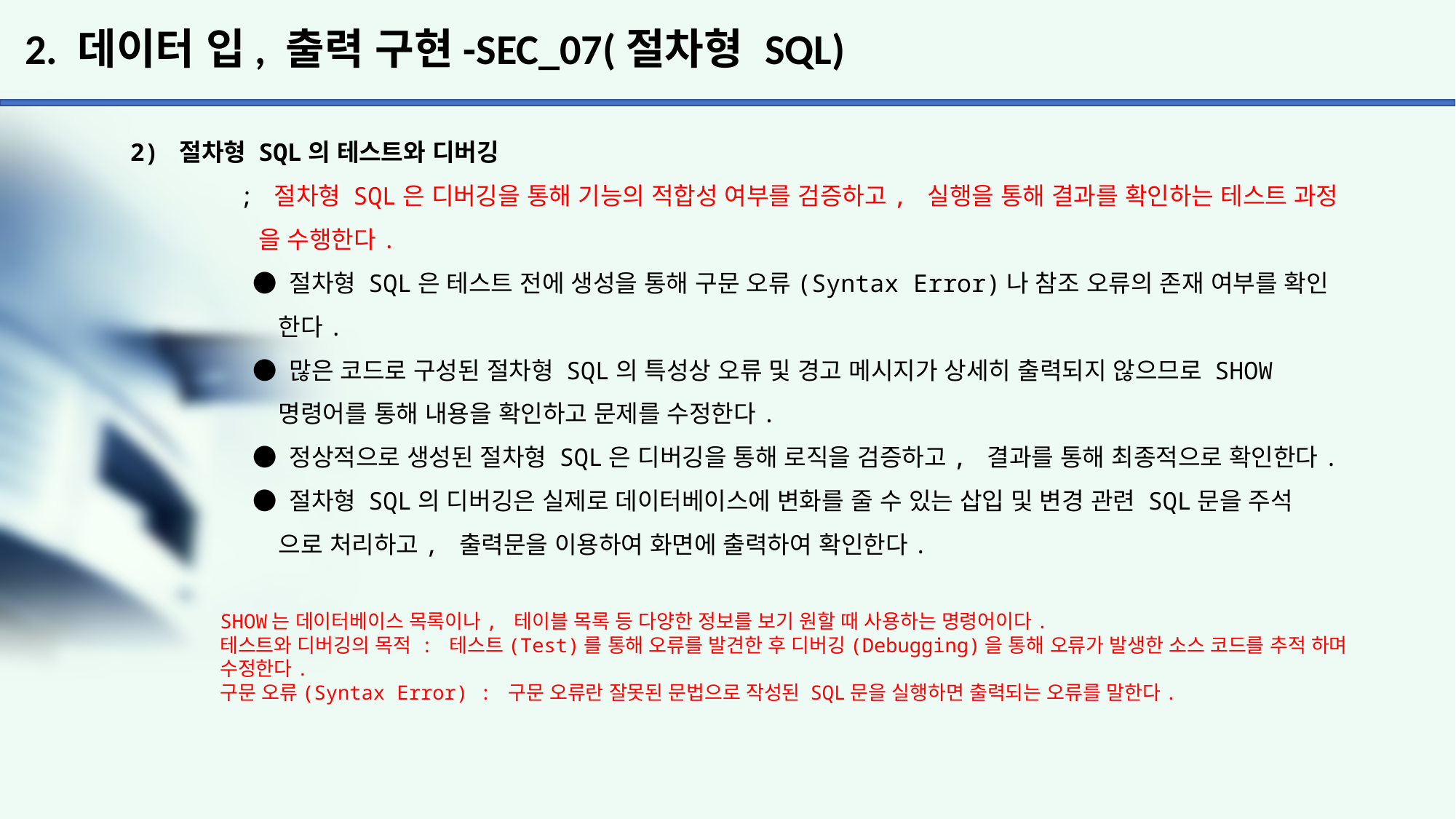

# 2. 데이터 입, 출력 구현-SEC_07(절차형 SQL)
2) 절차형 SQL의 테스트와 디버깅
	; 절차형 SQL은 디버깅을 통해 기능의 적합성 여부를 검증하고, 실행을 통해 결과를 확인하는 테스트 과정
	  을 수행한다.
	  ● 절차형 SQL은 테스트 전에 생성을 통해 구문 오류(Syntax Error)나 참조 오류의 존재 여부를 확인
	     한다.
	  ● 많은 코드로 구성된 절차형 SQL의 특성상 오류 및 경고 메시지가 상세히 출력되지 않으므로 SHOW
	     명령어를 통해 내용을 확인하고 문제를 수정한다.
	  ● 정상적으로 생성된 절차형 SQL은 디버깅을 통해 로직을 검증하고, 결과를 통해 최종적으로 확인한다.
	  ● 절차형 SQL의 디버깅은 실제로 데이터베이스에 변화를 줄 수 있는 삽입 및 변경 관련 SQL문을 주석
	     으로 처리하고, 출력문을 이용하여 화면에 출력하여 확인한다.
SHOW는 데이터베이스 목록이나, 테이블 목록 등 다양한 정보를 보기 원할 때 사용하는 명령어이다.
테스트와 디버깅의 목적 : 테스트(Test)를 통해 오류를 발견한 후 디버깅(Debugging)을 통해 오류가 발생한 소스 코드를 추적 하며 수정한다.
구문 오류(Syntax Error) : 구문 오류란 잘못된 문법으로 작성된 SQL문을 실행하면 출력되는 오류를 말한다.